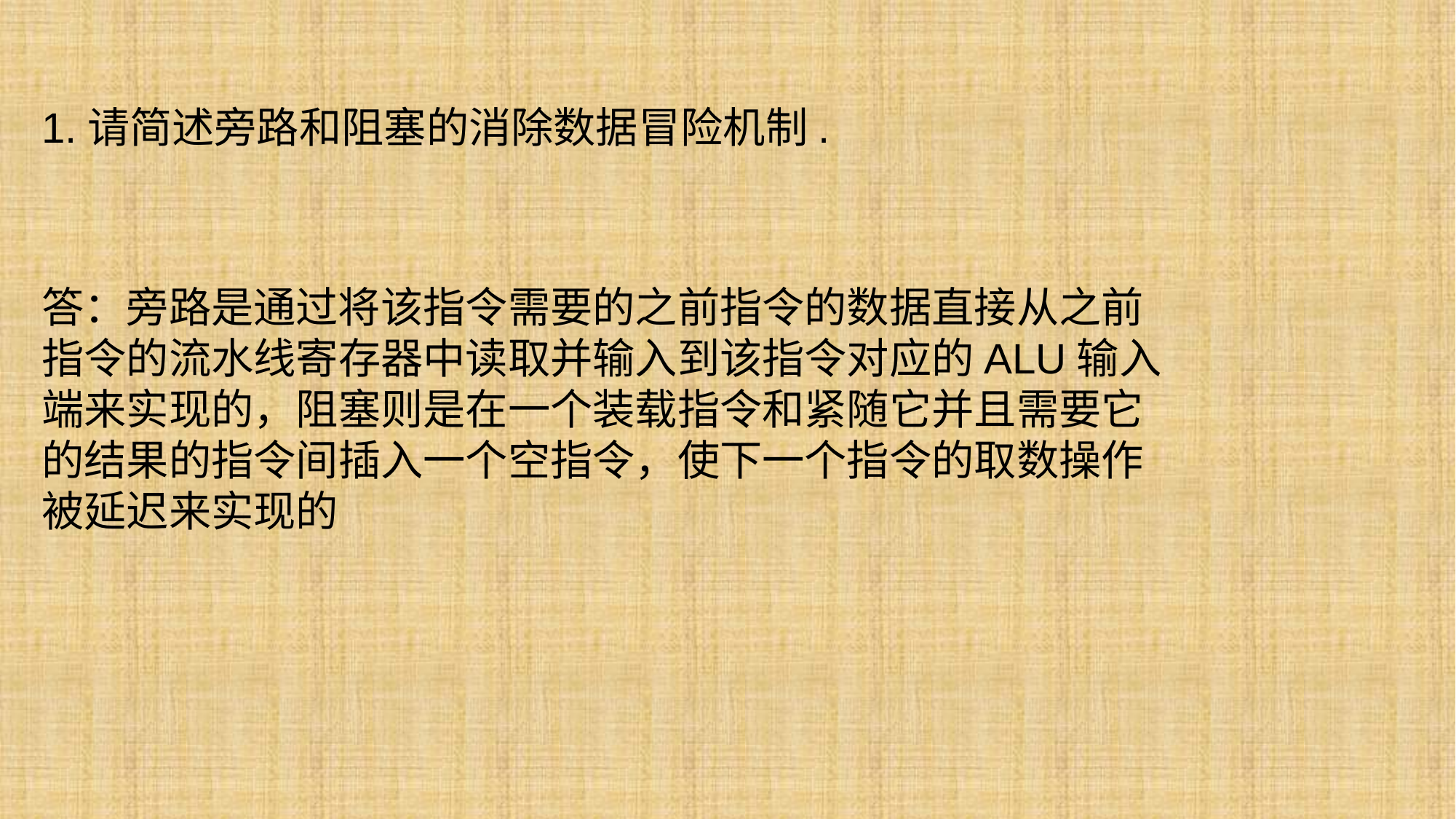

1.请简述旁路和阻塞的消除数据冒险机制.
答：旁路是通过将该指令需要的之前指令的数据直接从之前指令的流水线寄存器中读取并输入到该指令对应的ALU输入端来实现的，阻塞则是在一个装载指令和紧随它并且需要它的结果的指令间插入一个空指令，使下一个指令的取数操作被延迟来实现的